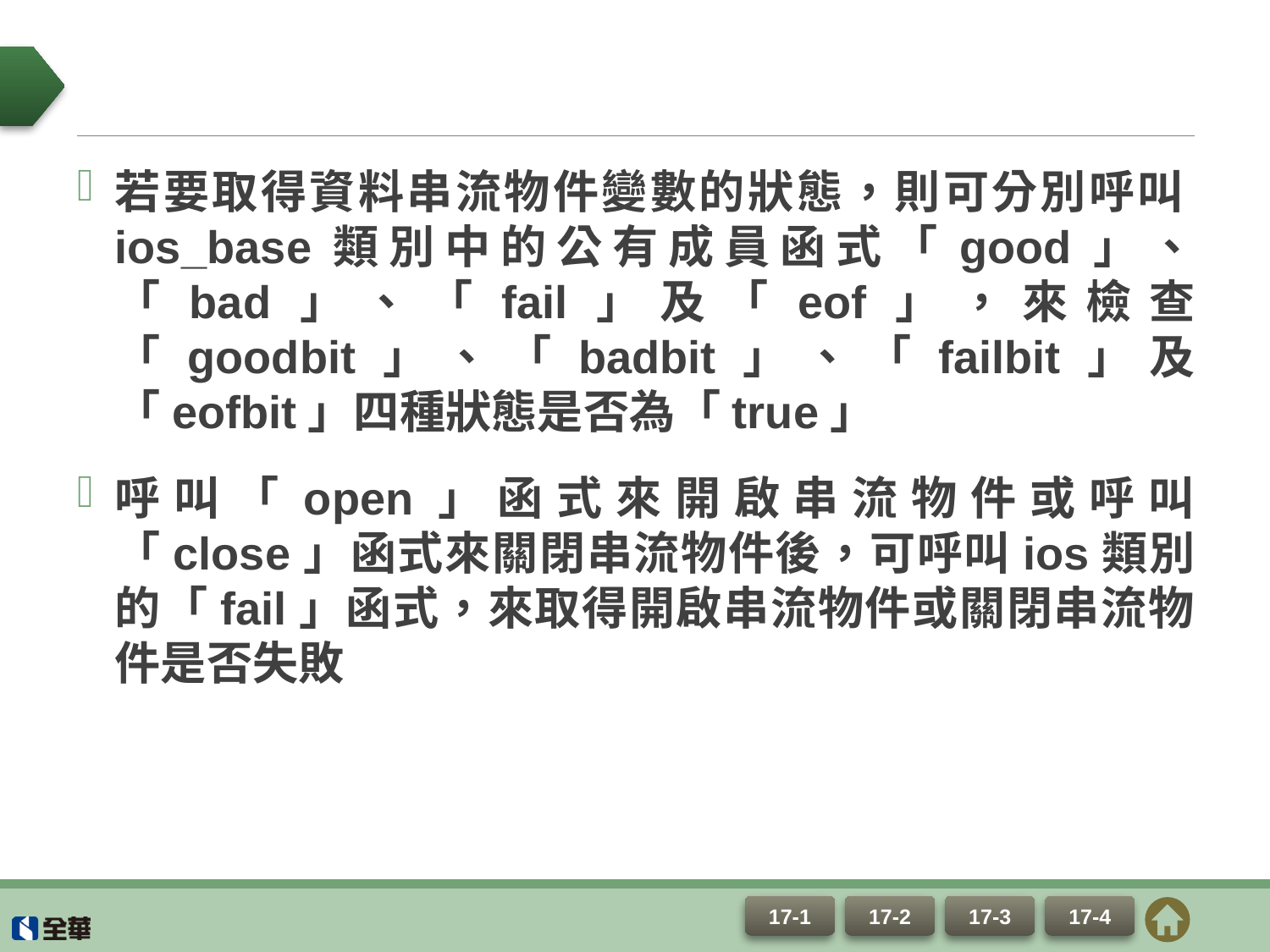

#
若要取得資料串流物件變數的狀態，則可分別呼叫ios_base類別中的公有成員函式「good」、「bad」、「fail」及「eof」，來檢查「goodbit」、「badbit」、「failbit」及「eofbit」四種狀態是否為「true」
呼叫「open」函式來開啟串流物件或呼叫「close」函式來關閉串流物件後，可呼叫ios類別的「fail」函式，來取得開啟串流物件或關閉串流物件是否失敗